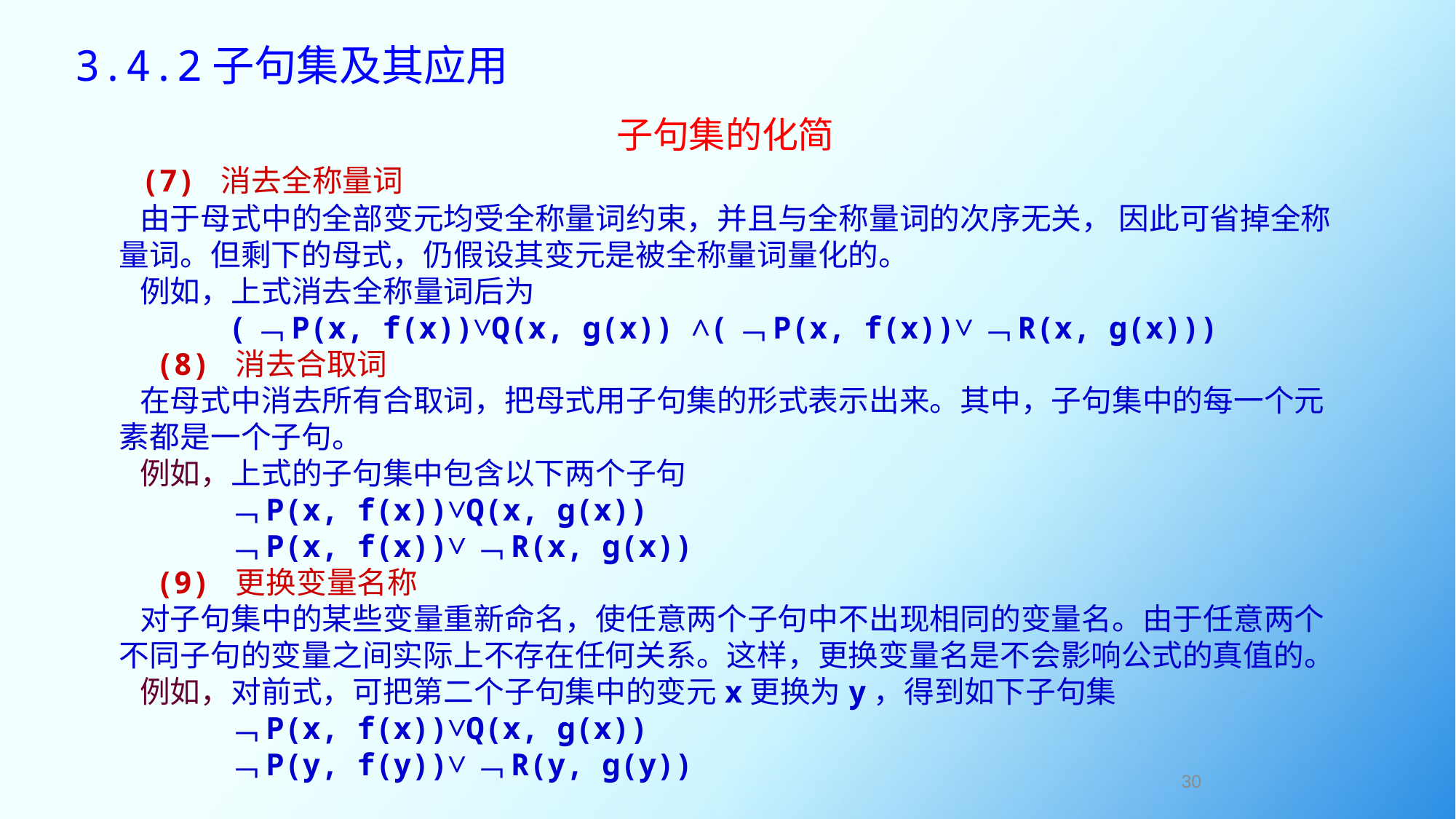

# 3.4.2子句集及其应用
子句集的化简
 (7) 消去全称量词
  由于母式中的全部变元均受全称量词约束，并且与全称量词的次序无关， 因此可省掉全称量词。但剩下的母式，仍假设其变元是被全称量词量化的。
  例如，上式消去全称量词后为
	(﹁P(x, f(x))∨Q(x, g(x)) ∧(﹁P(x, f(x))∨﹁R(x, g(x)))
  (8) 消去合取词
  在母式中消去所有合取词，把母式用子句集的形式表示出来。其中，子句集中的每一个元素都是一个子句。
  例如，上式的子句集中包含以下两个子句
	﹁P(x, f(x))∨Q(x, g(x))
	﹁P(x, f(x))∨﹁R(x, g(x))
  (9) 更换变量名称
  对子句集中的某些变量重新命名，使任意两个子句中不出现相同的变量名。由于任意两个不同子句的变量之间实际上不存在任何关系。这样，更换变量名是不会影响公式的真值的。
  例如，对前式，可把第二个子句集中的变元x更换为y，得到如下子句集
	﹁P(x, f(x))∨Q(x, g(x))
	﹁P(y, f(y))∨﹁R(y, g(y))
30